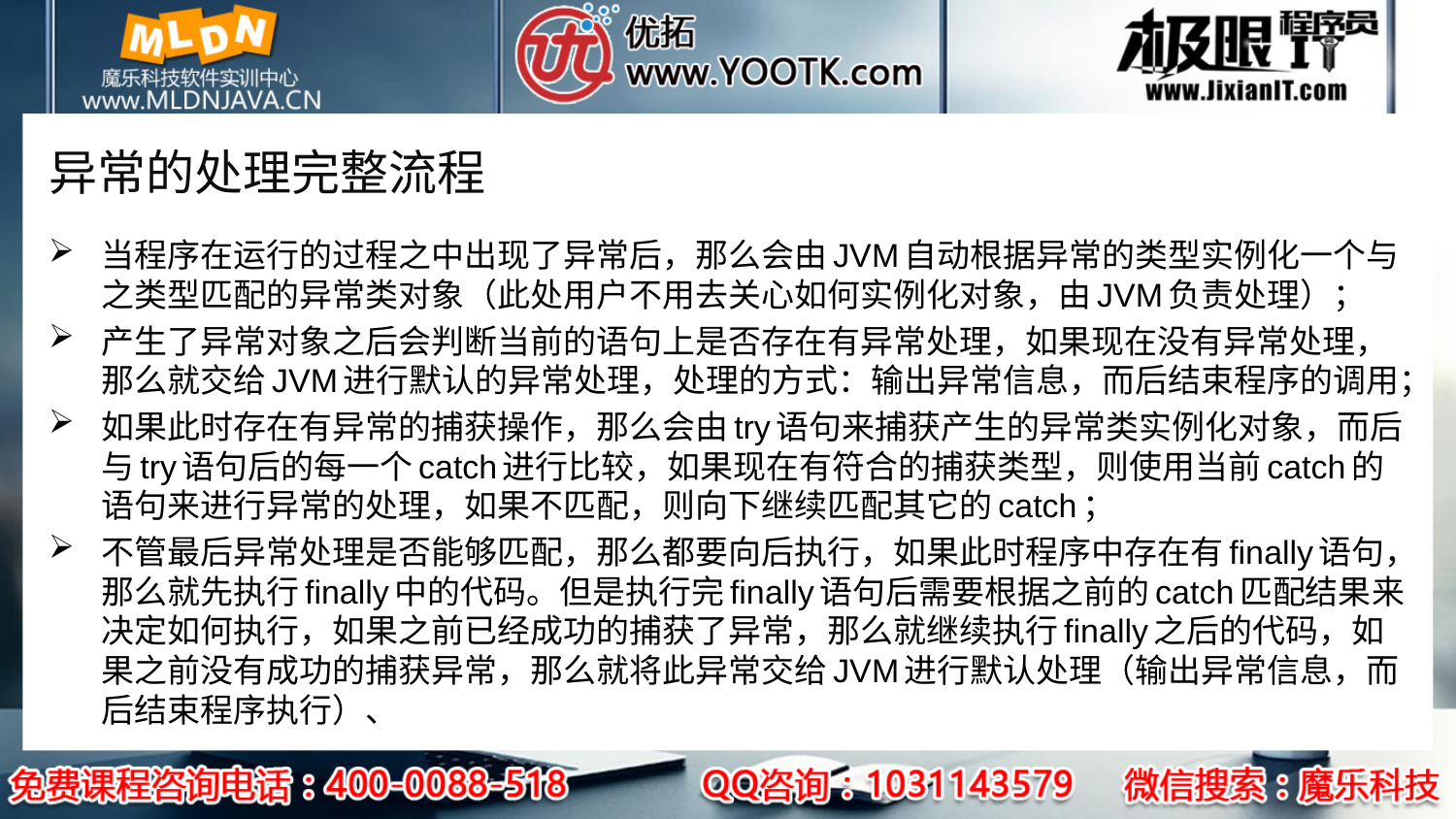

# 异常的处理完整流程
当程序在运行的过程之中出现了异常后，那么会由JVM自动根据异常的类型实例化一个与之类型匹配的异常类对象（此处用户不用去关心如何实例化对象，由JVM负责处理）；
产生了异常对象之后会判断当前的语句上是否存在有异常处理，如果现在没有异常处理，那么就交给JVM进行默认的异常处理，处理的方式：输出异常信息，而后结束程序的调用；
如果此时存在有异常的捕获操作，那么会由try语句来捕获产生的异常类实例化对象，而后与try语句后的每一个catch进行比较，如果现在有符合的捕获类型，则使用当前catch的语句来进行异常的处理，如果不匹配，则向下继续匹配其它的catch；
不管最后异常处理是否能够匹配，那么都要向后执行，如果此时程序中存在有finally语句，那么就先执行finally中的代码。但是执行完finally语句后需要根据之前的catch匹配结果来决定如何执行，如果之前已经成功的捕获了异常，那么就继续执行finally之后的代码，如果之前没有成功的捕获异常，那么就将此异常交给JVM进行默认处理（输出异常信息，而后结束程序执行）、